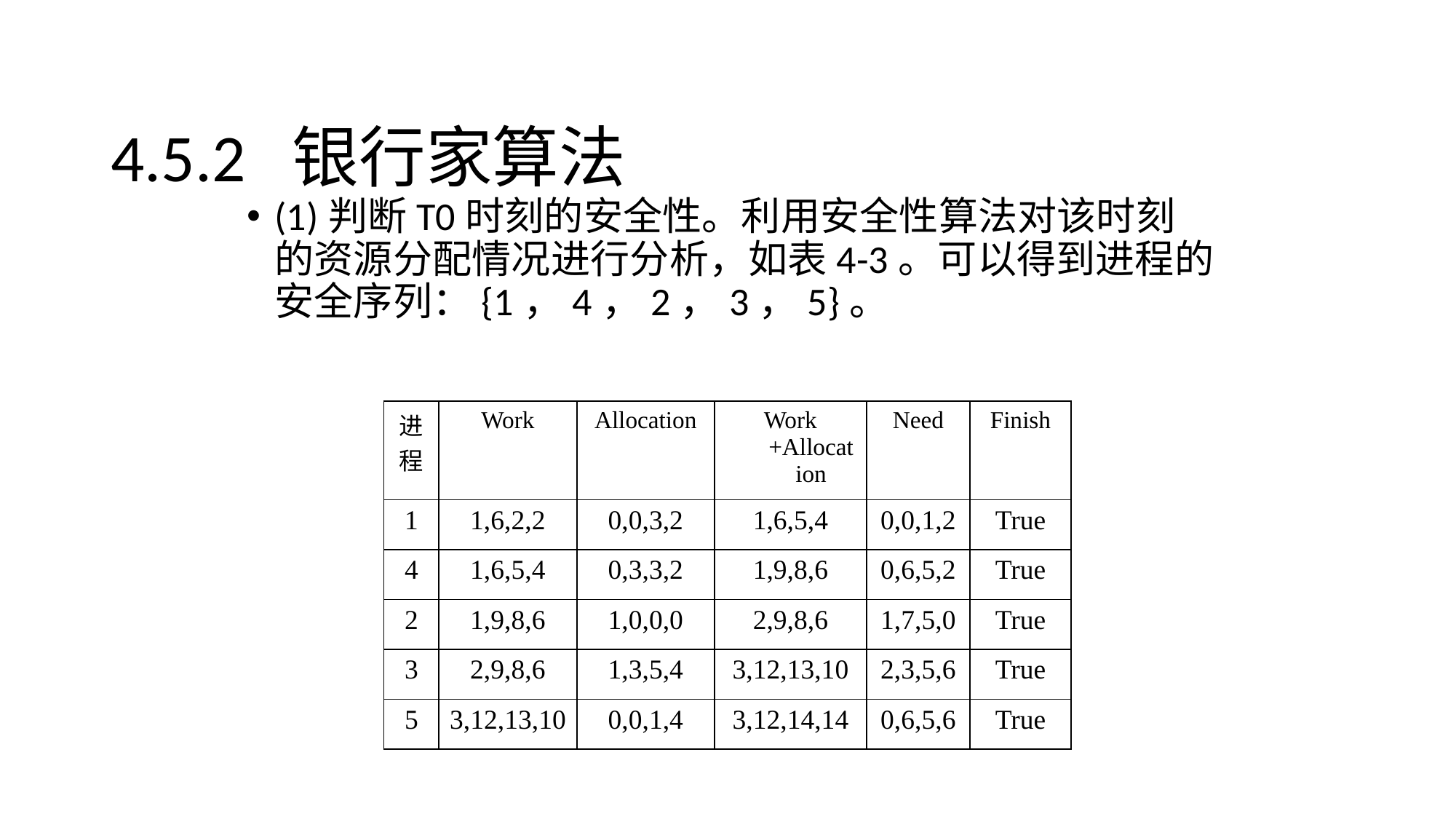

# 4.5.2  银行家算法
(1)判断T0时刻的安全性。利用安全性算法对该时刻的资源分配情况进行分析，如表4-3。可以得到进程的安全序列：{1，4，2，3，5}。
| 进 程 | Work | Allocation | Work +Allocation | Need | Finish |
| --- | --- | --- | --- | --- | --- |
| 1 | 1,6,2,2 | 0,0,3,2 | 1,6,5,4 | 0,0,1,2 | True |
| 4 | 1,6,5,4 | 0,3,3,2 | 1,9,8,6 | 0,6,5,2 | True |
| 2 | 1,9,8,6 | 1,0,0,0 | 2,9,8,6 | 1,7,5,0 | True |
| 3 | 2,9,8,6 | 1,3,5,4 | 3,12,13,10 | 2,3,5,6 | True |
| 5 | 3,12,13,10 | 0,0,1,4 | 3,12,14,14 | 0,6,5,6 | True |
14